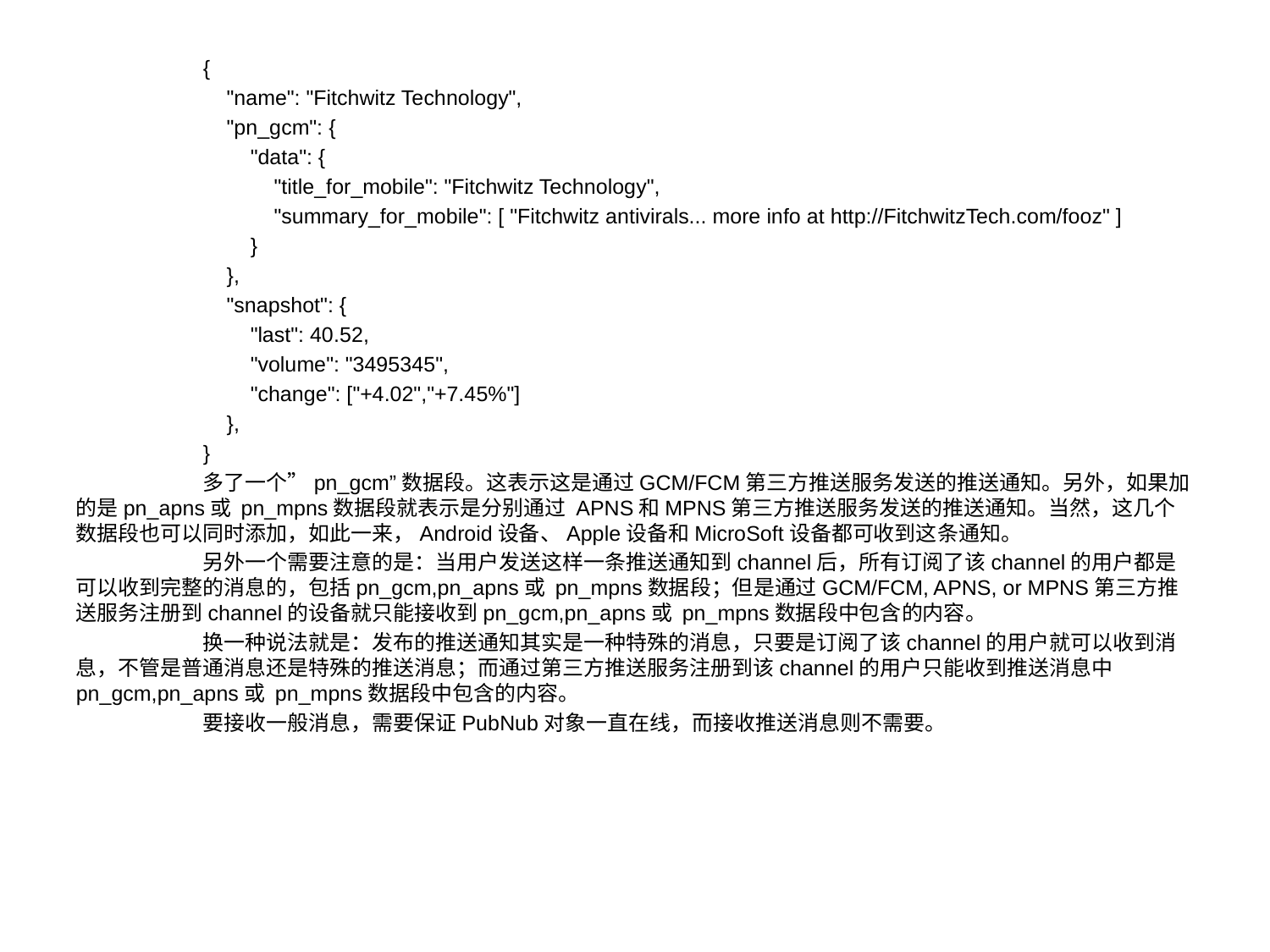

{
    	    "name": "Fitchwitz Technology",
    "pn_gcm": {
        "data": {
            "title_for_mobile": "Fitchwitz Technology",
            "summary_for_mobile": [ "Fitchwitz antivirals... more info at http://FitchwitzTech.com/fooz" ]
        }
    },
    "snapshot": {
        "last": 40.52,
        "volume": "3495345",
        "change": ["+4.02","+7.45%"]
    },
   	}
	多了一个”pn_gcm”数据段。这表示这是通过GCM/FCM第三方推送服务发送的推送通知。另外，如果加的是pn_apns或 pn_mpns数据段就表示是分别通过 APNS和MPNS第三方推送服务发送的推送通知。当然，这几个数据段也可以同时添加，如此一来，Android设备、Apple设备和MicroSoft设备都可收到这条通知。
	另外一个需要注意的是：当用户发送这样一条推送通知到channel后，所有订阅了该channel的用户都是可以收到完整的消息的，包括pn_gcm,pn_apns或 pn_mpns数据段；但是通过GCM/FCM, APNS, or MPNS第三方推送服务注册到channel的设备就只能接收到pn_gcm,pn_apns或 pn_mpns数据段中包含的内容。
	换一种说法就是：发布的推送通知其实是一种特殊的消息，只要是订阅了该channel的用户就可以收到消息，不管是普通消息还是特殊的推送消息；而通过第三方推送服务注册到该channel的用户只能收到推送消息中pn_gcm,pn_apns或 pn_mpns数据段中包含的内容。
	要接收一般消息，需要保证PubNub对象一直在线，而接收推送消息则不需要。